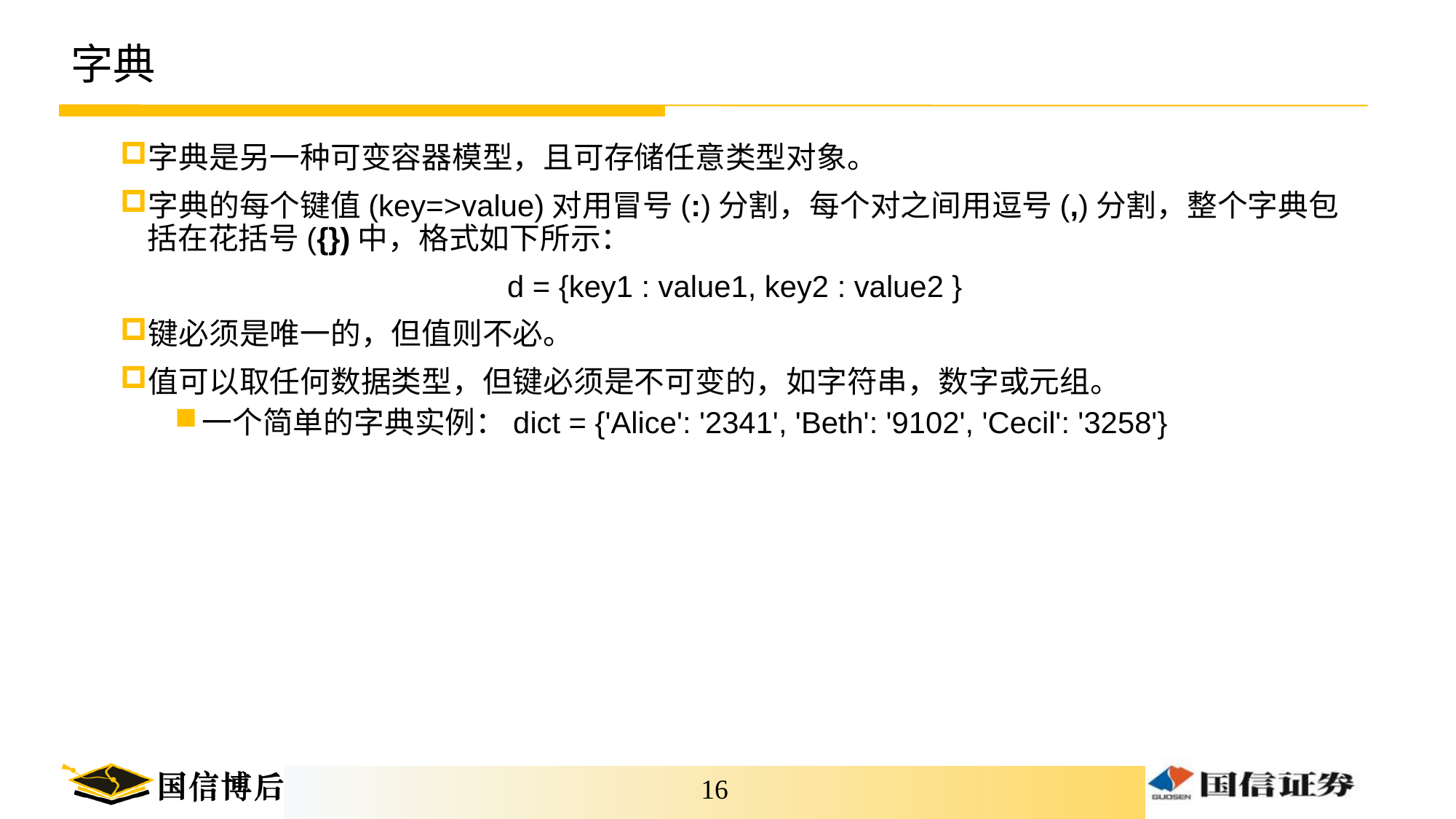

# 字典
字典是另一种可变容器模型，且可存储任意类型对象。
字典的每个键值(key=>value)对用冒号(:)分割，每个对之间用逗号(,)分割，整个字典包括在花括号({})中，格式如下所示：
d = {key1 : value1, key2 : value2 }
键必须是唯一的，但值则不必。
值可以取任何数据类型，但键必须是不可变的，如字符串，数字或元组。
一个简单的字典实例：dict = {'Alice': '2341', 'Beth': '9102', 'Cecil': '3258'}

16